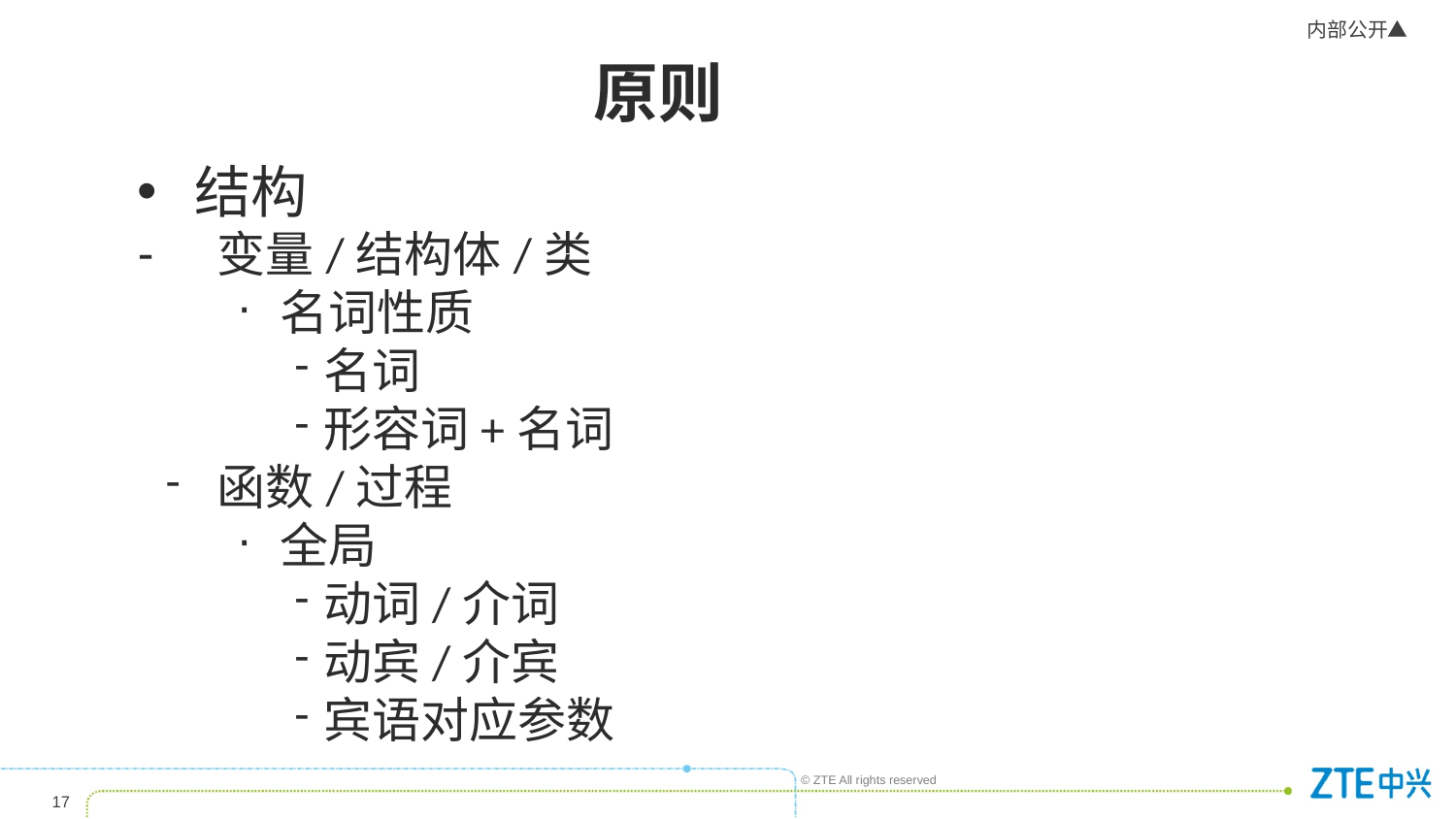

原则
结构
 变量/结构体/类
名词性质
名词
形容词+名词
 函数/过程
全局
动词/介词
动宾/介宾
宾语对应参数